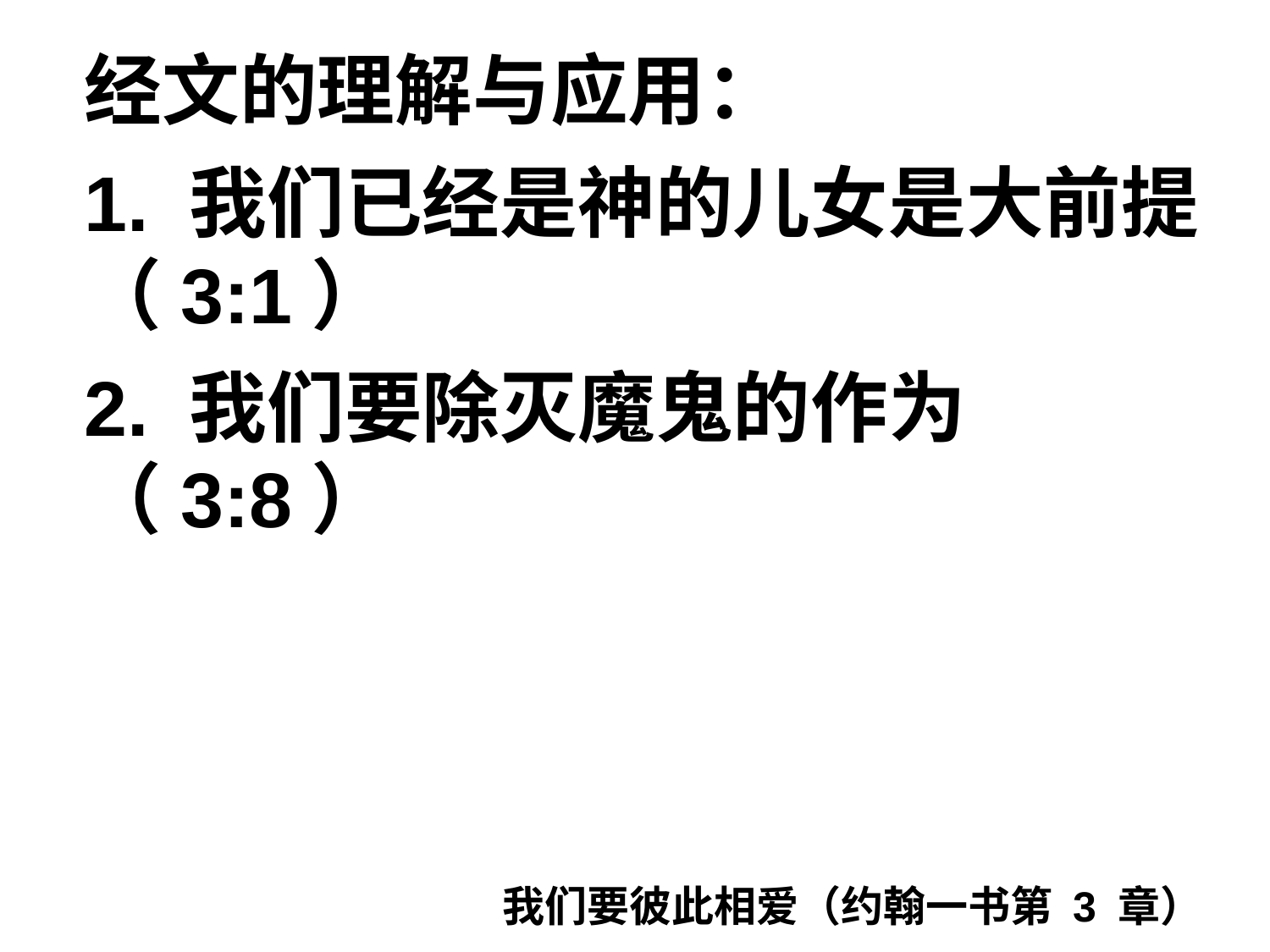

经文的理解与应用：
1. 我们已经是神的儿女是大前提（3:1）
2. 我们要除灭魔鬼的作为（3:8）
我们要彼此相爱（约翰一书第 3 章）